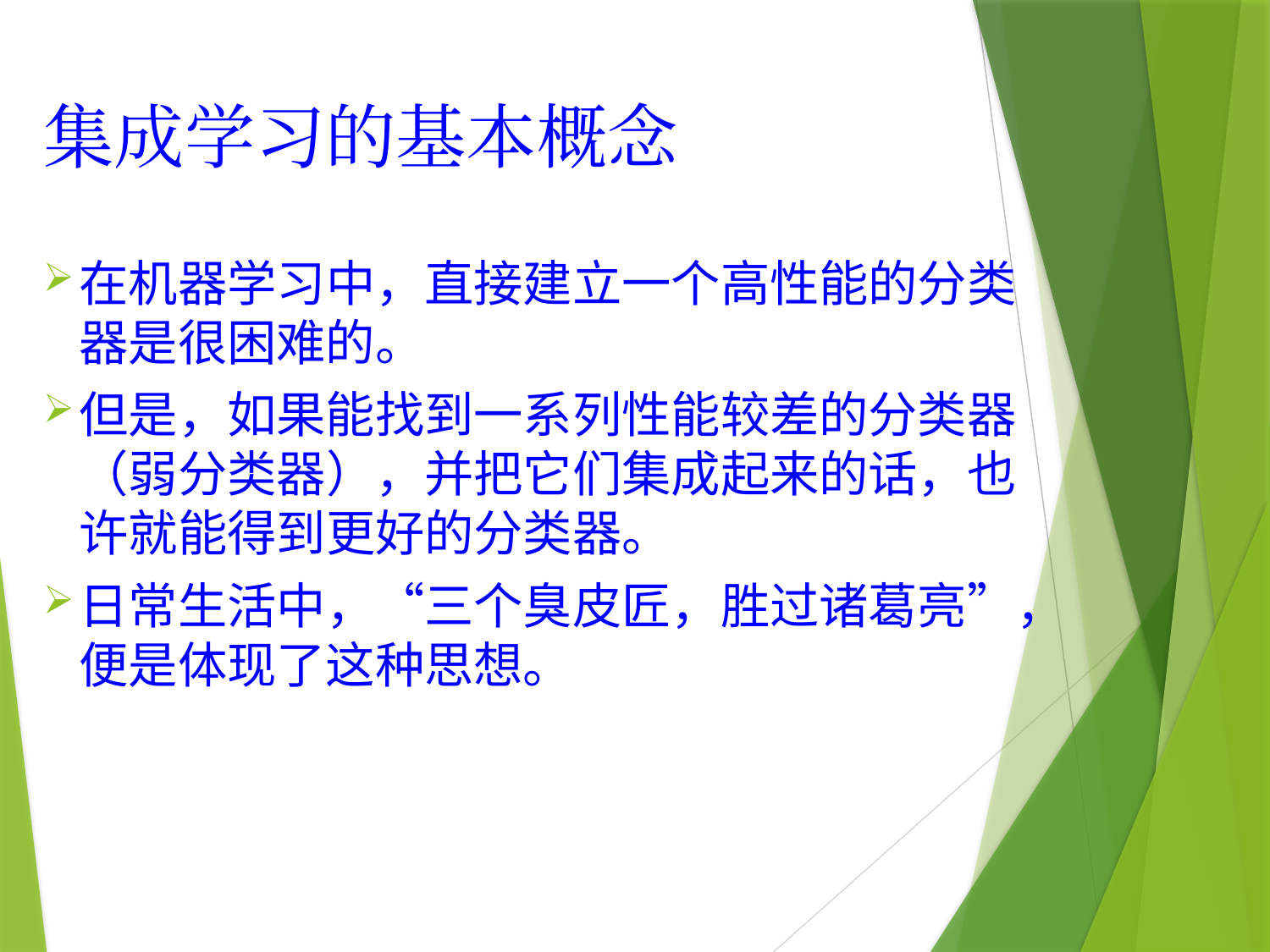

# 集成学习的基本概念
在机器学习中，直接建立一个高性能的分类器是很困难的。
但是，如果能找到一系列性能较差的分类器（弱分类器），并把它们集成起来的话，也许就能得到更好的分类器。
日常生活中，“三个臭皮匠，胜过诸葛亮”，便是体现了这种思想。